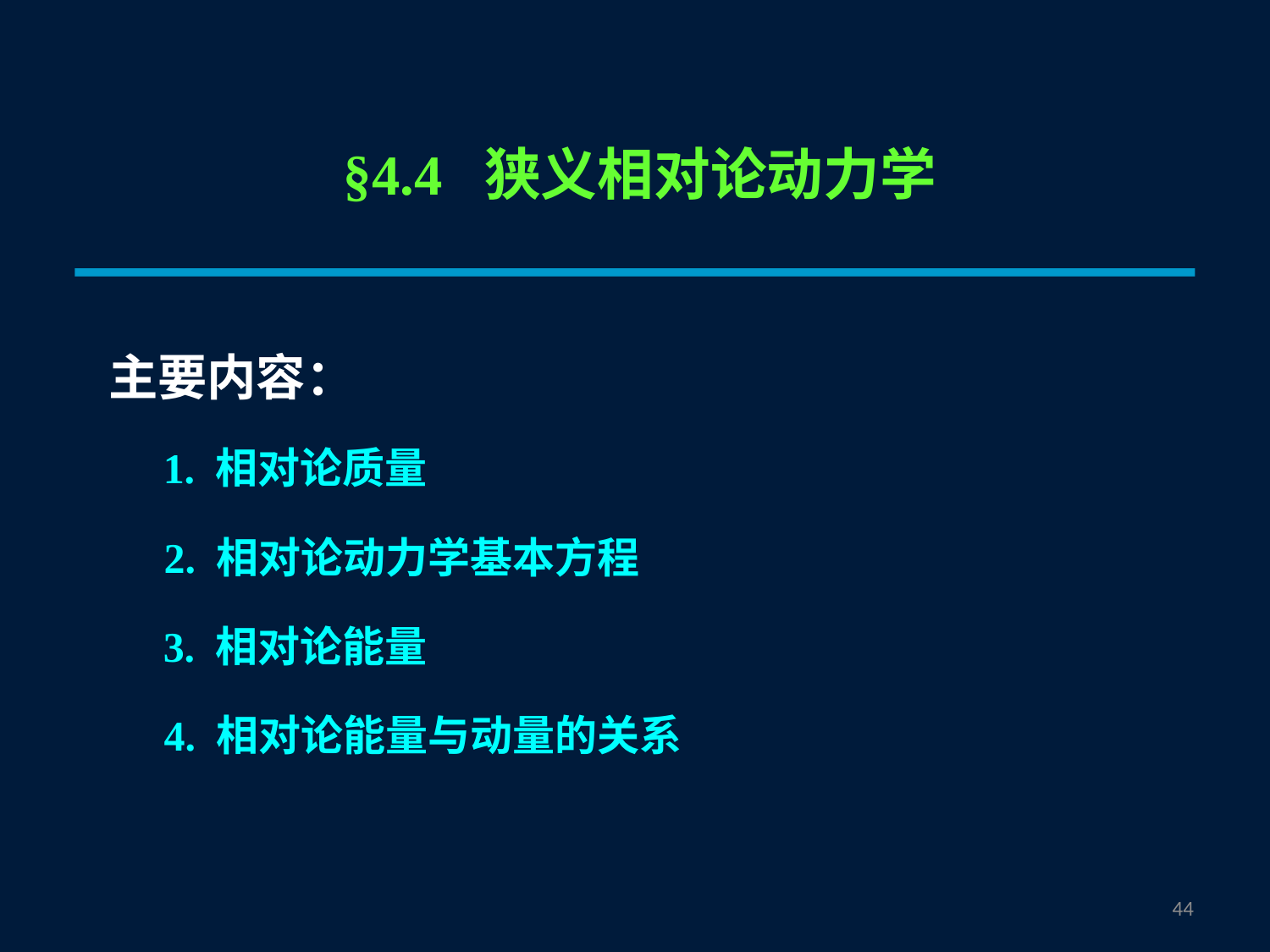

§4.4  狭义相对论动力学

主要内容：
1. 相对论质量
2. 相对论动力学基本方程
3. 相对论能量
4. 相对论能量与动量的关系
44